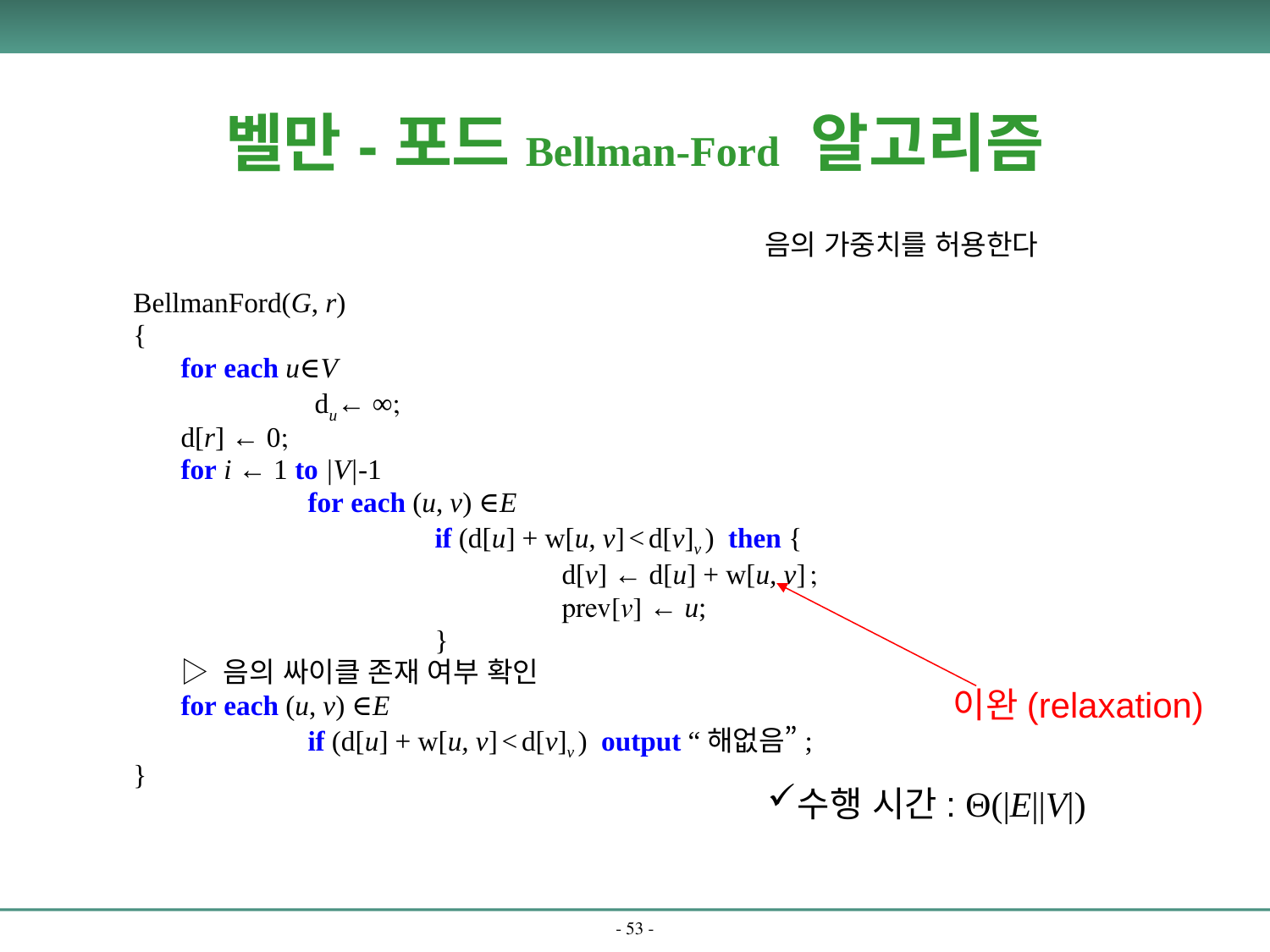

# 벨만-포드Bellman-Ford 알고리즘
음의 가중치를 허용한다
BellmanFord(G, r)
{
	for each u∈V
		 du← ∞;
	d[r] ← 0;
	for i ← 1 to |V|-1
		for each (u, v) ∈E
			if (d[u] + w[u, v] < d[v]v )  then {
				d[v] ← d[u] + w[u, v] ;
				prev[v] ← u;
			}
	▷ 음의 싸이클 존재 여부 확인
	for each (u, v) ∈E
		if (d[u] + w[u, v] < d[v]v )  output “해없음”;
}

이완(relaxation)
수행 시간: Θ(|E||V|)